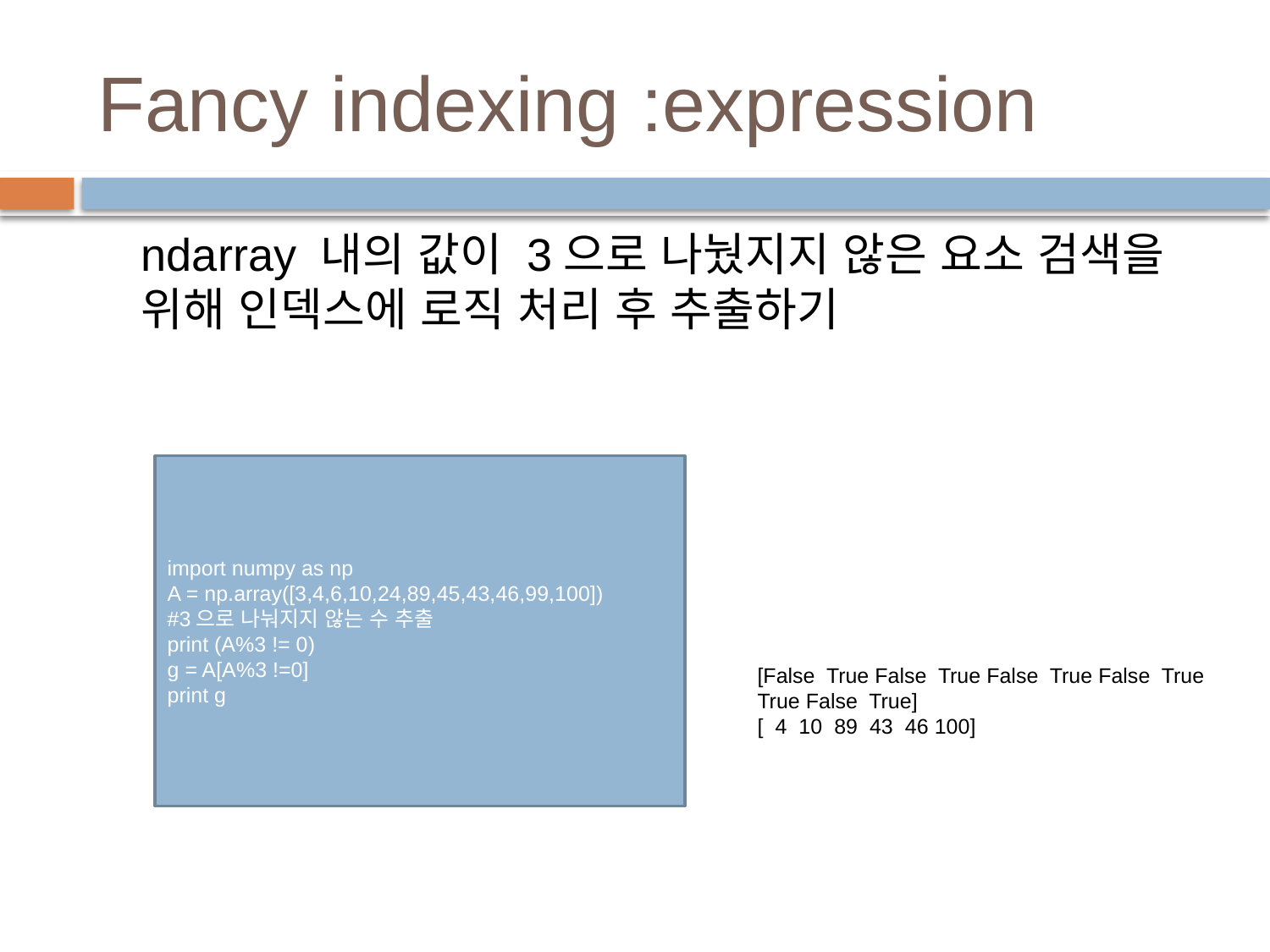

# Fancy indexing :expression
ndarray 내의 값이 3으로 나눴지지 않은 요소 검색을 위해 인덱스에 로직 처리 후 추출하기
import numpy as np
A = np.array([3,4,6,10,24,89,45,43,46,99,100])
#3으로 나눠지지 않는 수 추출
print (A%3 != 0)
g = A[A%3 !=0]
print g
[False  True False  True False  True False  True  True False  True]
[  4  10  89  43  46 100]